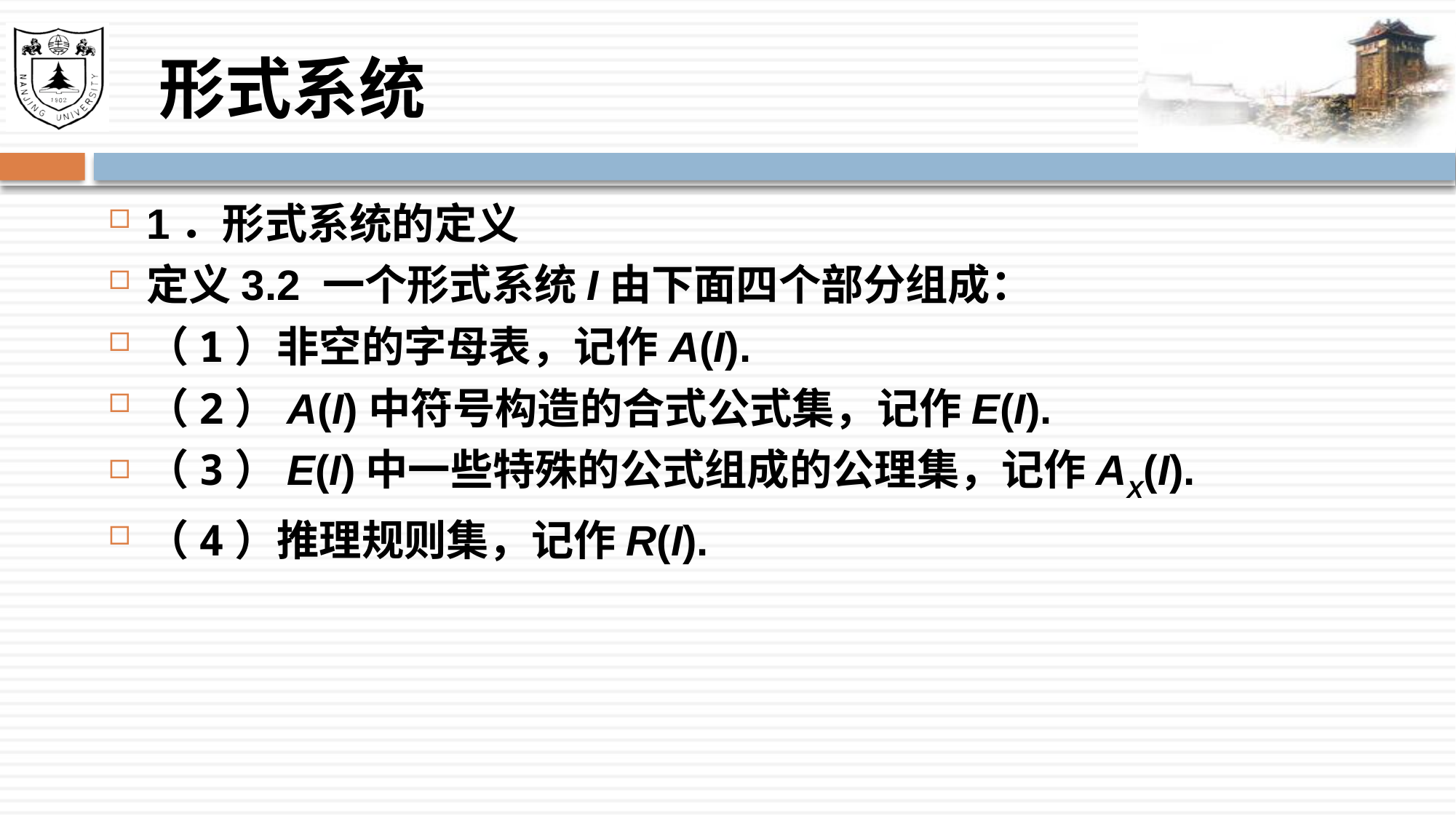

# 形式系统
1．形式系统的定义
定义3.2 一个形式系统I由下面四个部分组成：
（1）非空的字母表，记作A(I).
（2）A(I)中符号构造的合式公式集，记作E(I).
（3）E(I)中一些特殊的公式组成的公理集，记作AX(I).
（4）推理规则集，记作R(I).